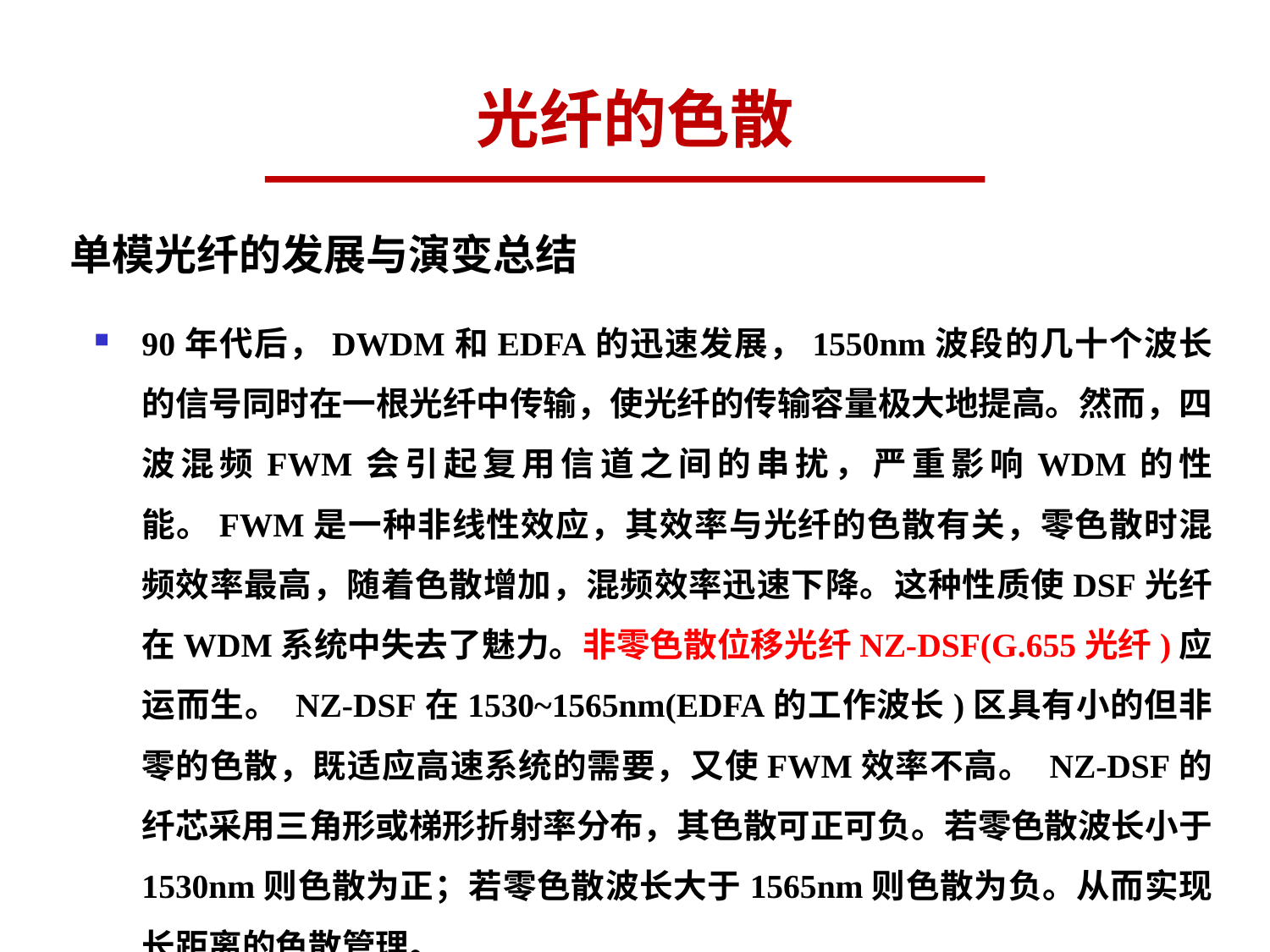

# 光纤的色散

单模光纤的发展与演变总结
90年代后，DWDM和EDFA的迅速发展，1550nm波段的几十个波长的信号同时在一根光纤中传输，使光纤的传输容量极大地提高。然而，四波混频FWM会引起复用信道之间的串扰，严重影响WDM的性能。FWM是一种非线性效应，其效率与光纤的色散有关，零色散时混频效率最高，随着色散增加，混频效率迅速下降。这种性质使DSF光纤在WDM系统中失去了魅力。非零色散位移光纤NZ-DSF(G.655光纤)应运而生。 NZ-DSF在1530~1565nm(EDFA的工作波长)区具有小的但非零的色散，既适应高速系统的需要，又使FWM效率不高。 NZ-DSF的纤芯采用三角形或梯形折射率分布，其色散可正可负。若零色散波长小于1530nm则色散为正；若零色散波长大于1565nm则色散为负。从而实现长距离的色散管理。